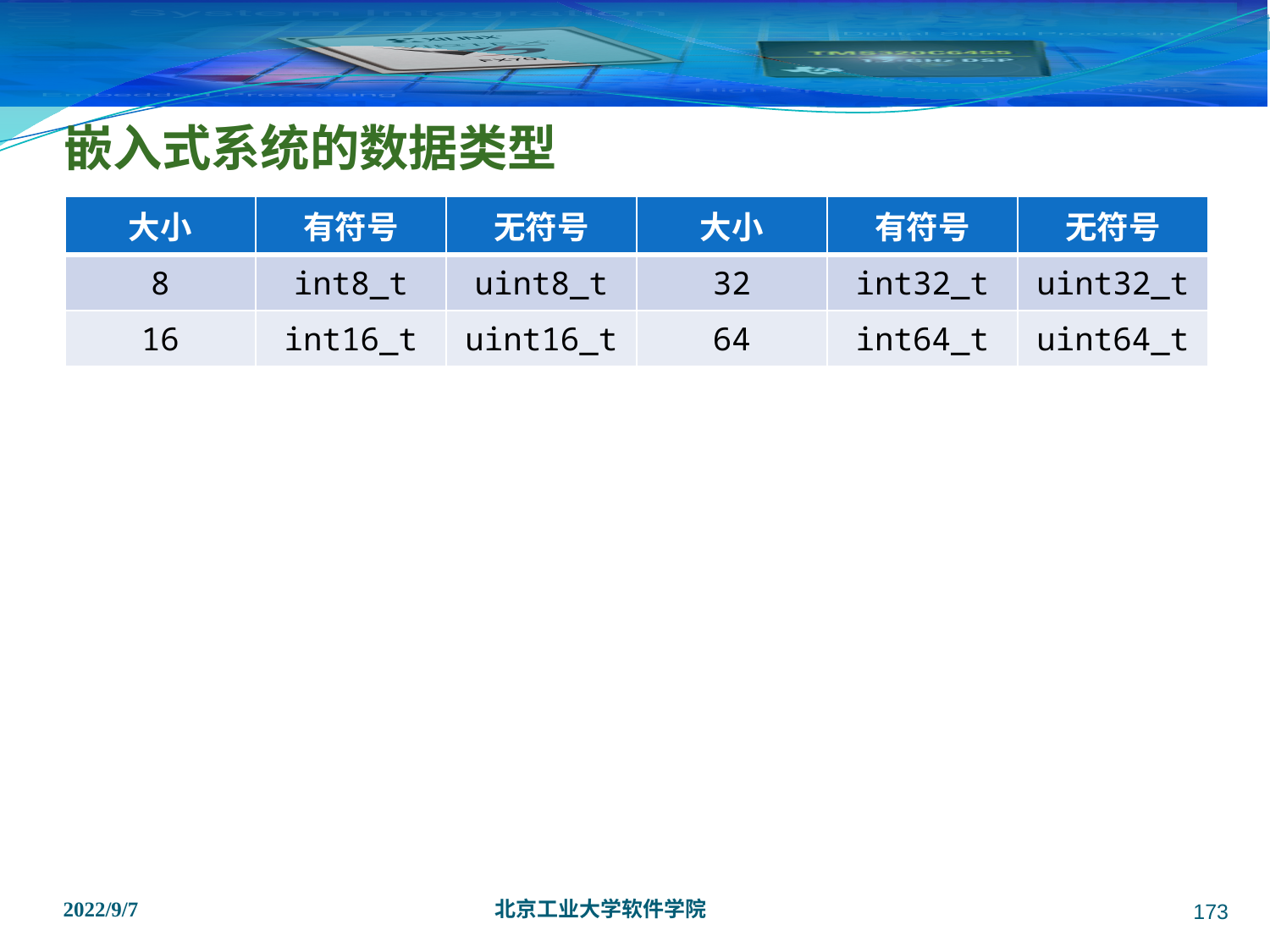

# 嵌入式系统的数据类型
| 大小 | 有符号 | 无符号 | 大小 | 有符号 | 无符号 |
| --- | --- | --- | --- | --- | --- |
| 8 | int8\_t | uint8\_t | 32 | int32\_t | uint32\_t |
| 16 | int16\_t | uint16\_t | 64 | int64\_t | uint64\_t |